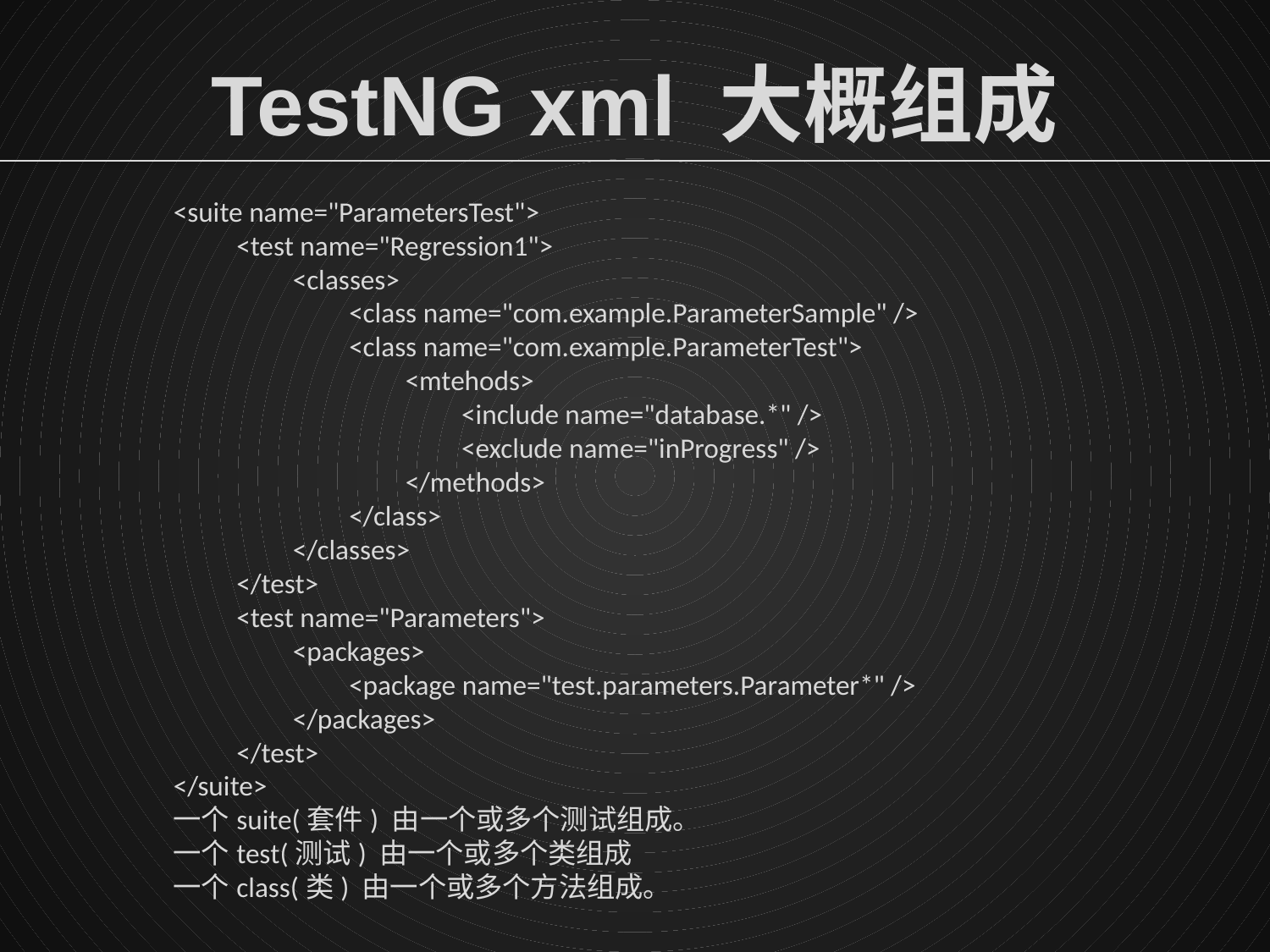

TestNG xml 大概组成
<suite name="ParametersTest">
　　<test name="Regression1">
　　　　<classes>
　　　　　　<class name="com.example.ParameterSample" />
　　　　　　<class name="com.example.ParameterTest">
　　　　　　　　<mtehods>
　　　　　　　　　　<include name="database.*" />
　　　　　　　　　　<exclude name="inProgress" />
　　　　　　　　</methods>
　　　　　　</class>
　　　　</classes>
　　</test>
　　<test name="Parameters">
　　　　<packages>
　　　　　　<package name="test.parameters.Parameter*" />
　　　　</packages>
　　</test>
</suite>
一个suite(套件) 由一个或多个测试组成。
一个test(测试) 由一个或多个类组成
一个class(类) 由一个或多个方法组成。